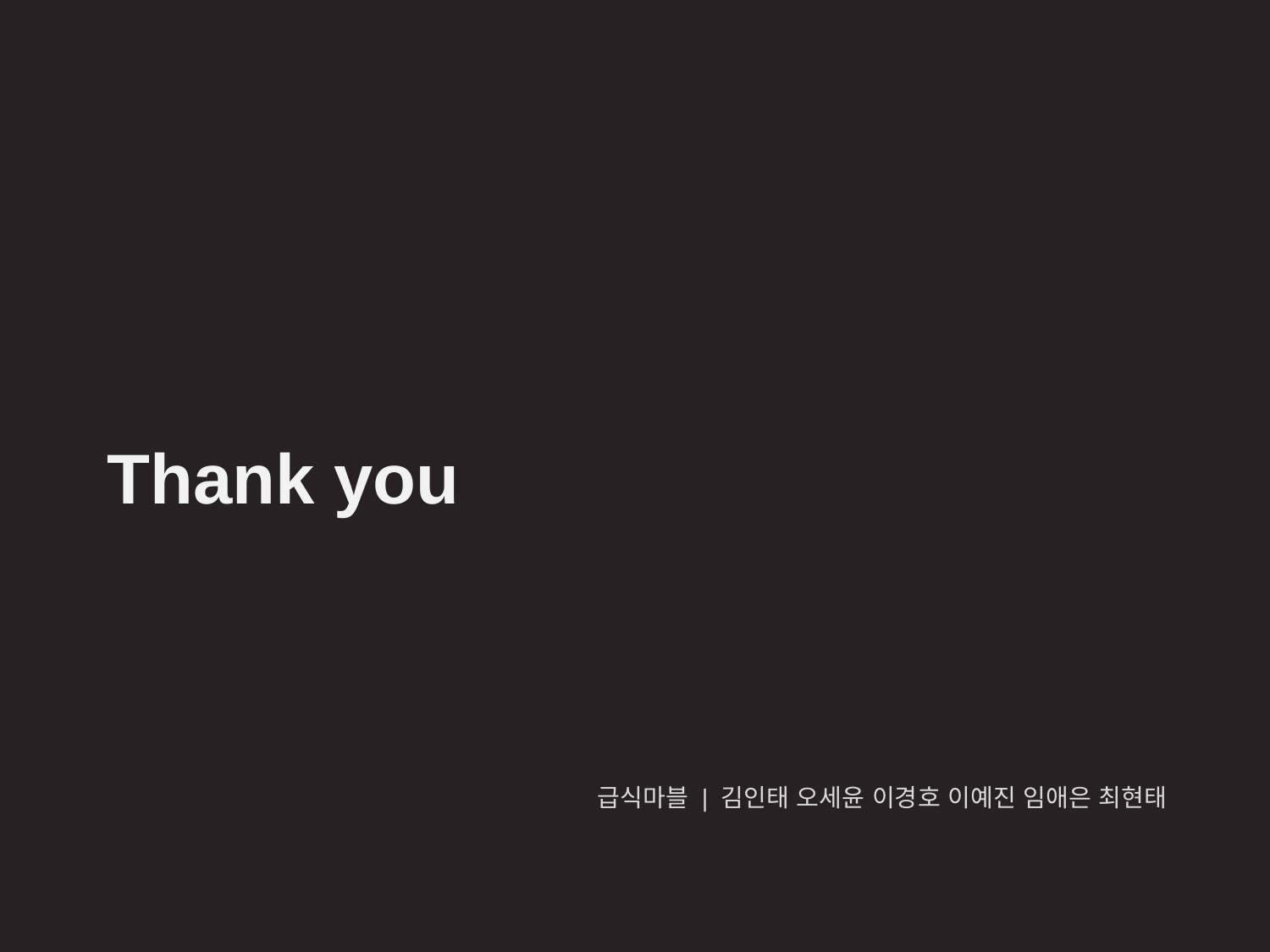

Thank you
급식마블 | 김인태 오세윤 이경호 이예진 임애은 최현태